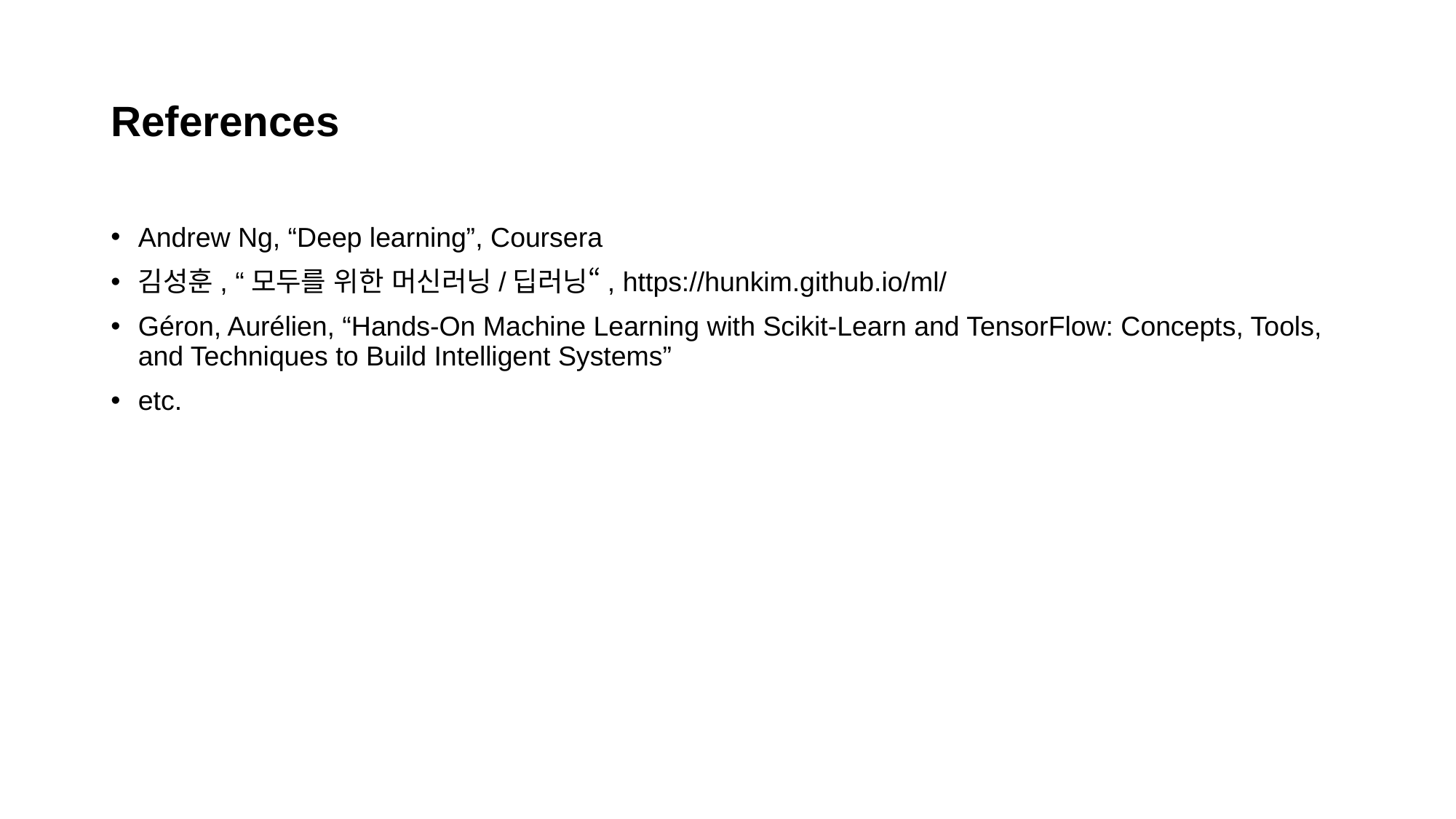

# References
Andrew Ng, “Deep learning”, Coursera
김성훈, “모두를 위한 머신러닝/딥러닝“, https://hunkim.github.io/ml/
Géron, Aurélien, “Hands-On Machine Learning with Scikit-Learn and TensorFlow: Concepts, Tools, and Techniques to Build Intelligent Systems”
etc.